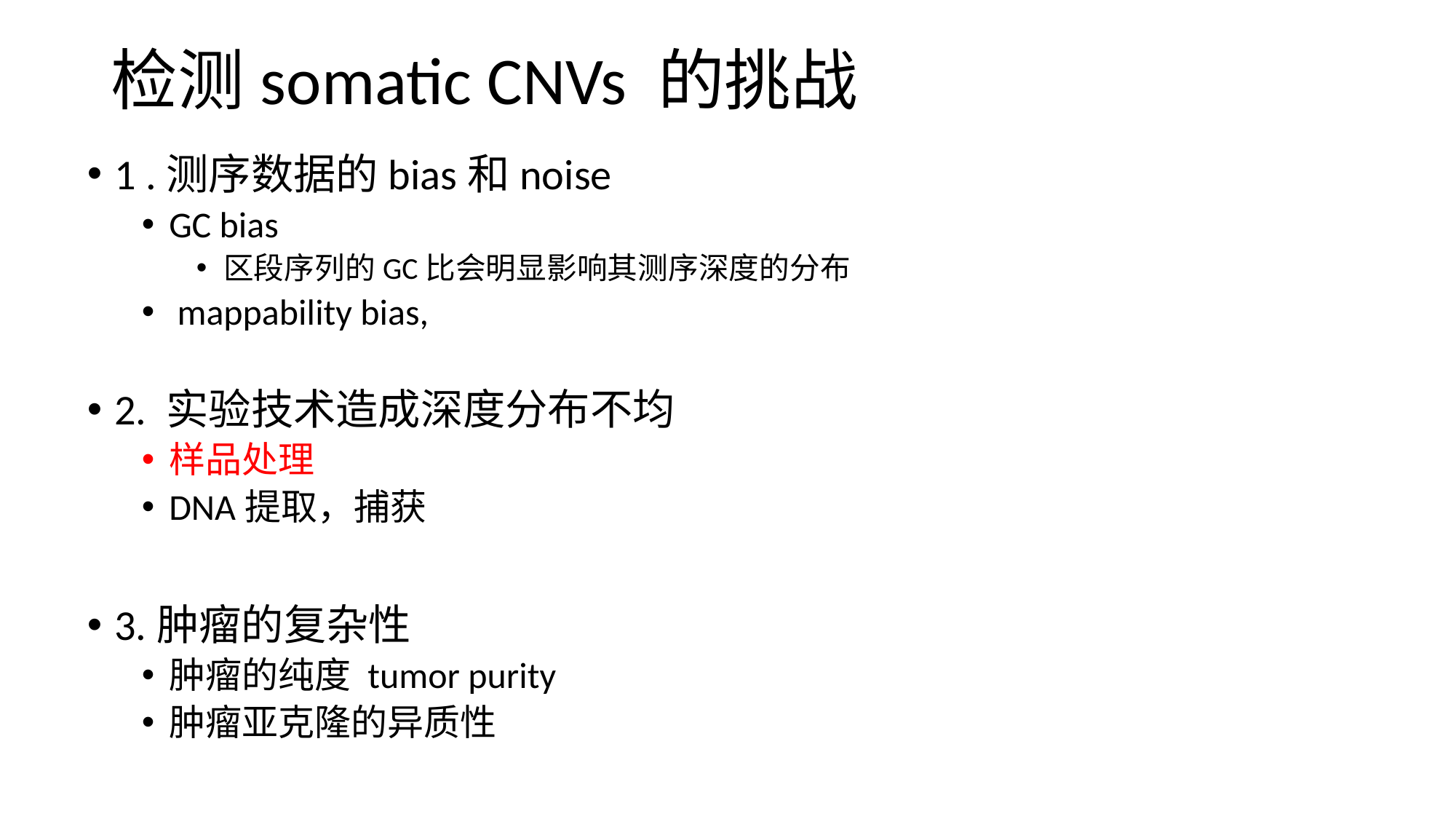

# 检测somatic CNVs 的挑战
1 .测序数据的bias和noise
GC bias
区段序列的GC比会明显影响其测序深度的分布
 mappability bias,

2. 实验技术造成深度分布不均
样品处理
DNA提取，捕获

3.肿瘤的复杂性
肿瘤的纯度 tumor purity
肿瘤亚克隆的异质性